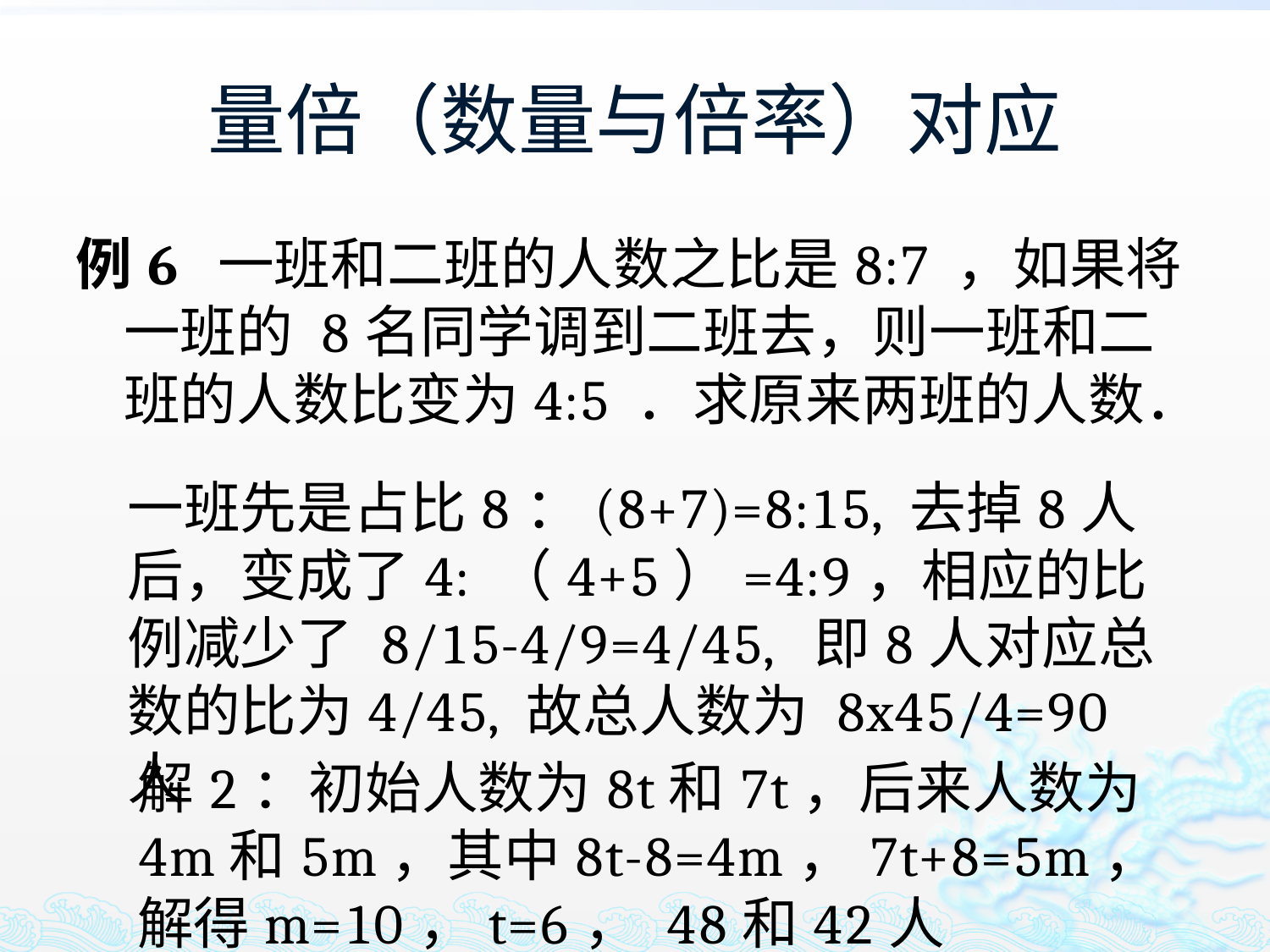

# 量倍（数量与倍率）对应
例6  一班和二班的人数之比是8:7 ，如果将一班的 8名同学调到二班去，则一班和二班的人数比变为4:5 ．求原来两班的人数．

一班先是占比8：(8+7)=8:15, 去掉8人后，变成了4: （4+5）=4:9，相应的比例减少了 8/15-4/9=4/45,  即8人对应总数的比为4/45, 故总人数为 8x45/4=90人
解2：初始人数为8t和7t，后来人数为4m和5m，其中8t-8=4m，7t+8=5m，解得m=10，t=6， 48和42人